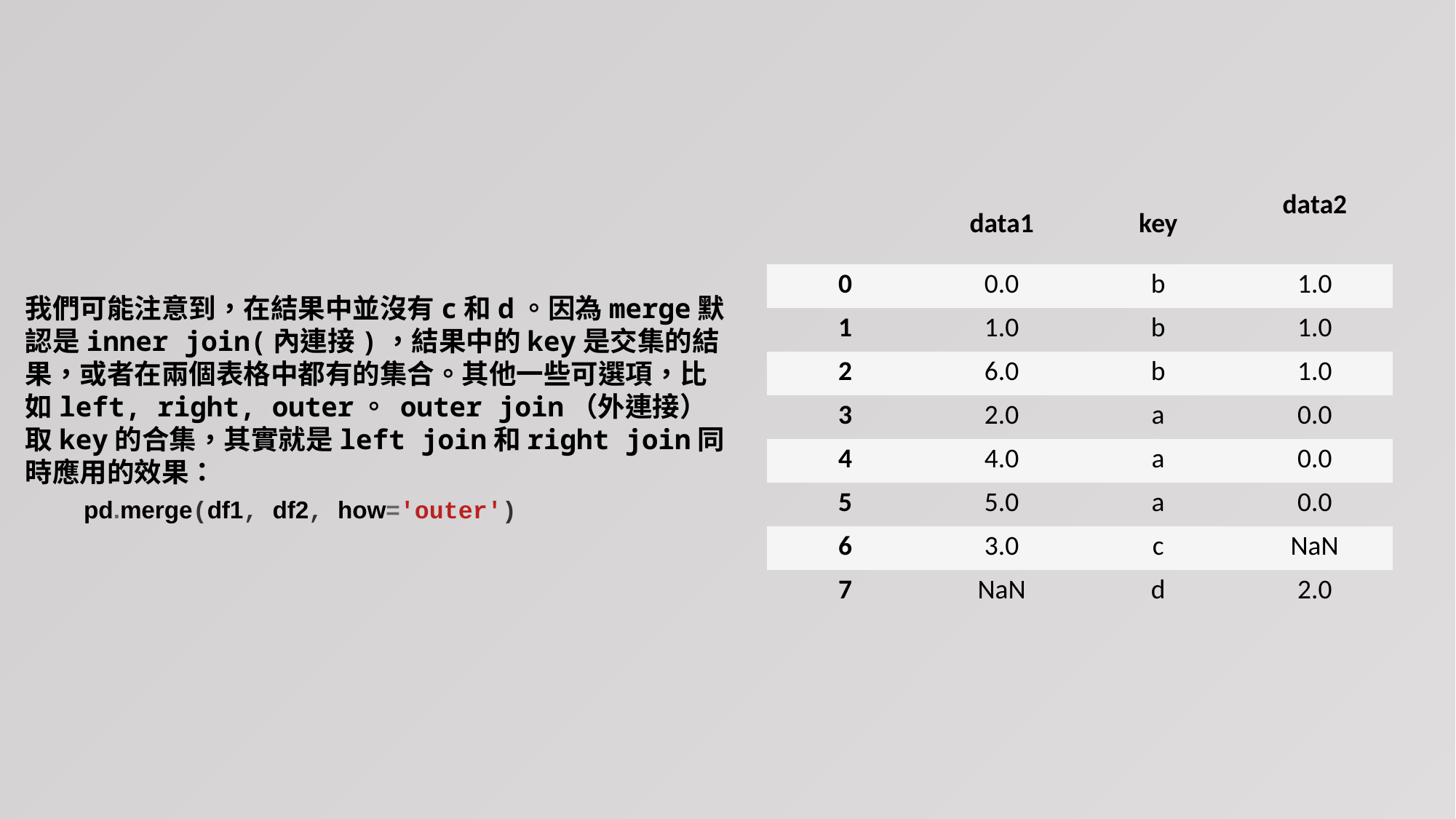

|  | data1 | key | data2 |
| --- | --- | --- | --- |
| 0 | 0.0 | b | 1.0 |
| 1 | 1.0 | b | 1.0 |
| 2 | 6.0 | b | 1.0 |
| 3 | 2.0 | a | 0.0 |
| 4 | 4.0 | a | 0.0 |
| 5 | 5.0 | a | 0.0 |
| 6 | 3.0 | c | NaN |
| 7 | NaN | d | 2.0 |
我們可能注意到，在結果中並沒有c和d。因為merge默認是inner join(內連接)，結果中的key是交集的結果，或者在兩個表格中都有的集合。其他一些可選項，比如left, right, outer。 outer join（外連接）取key的合集，其實就是left join和right join同時應用的效果：
pd.merge(df1, df2, how='outer')